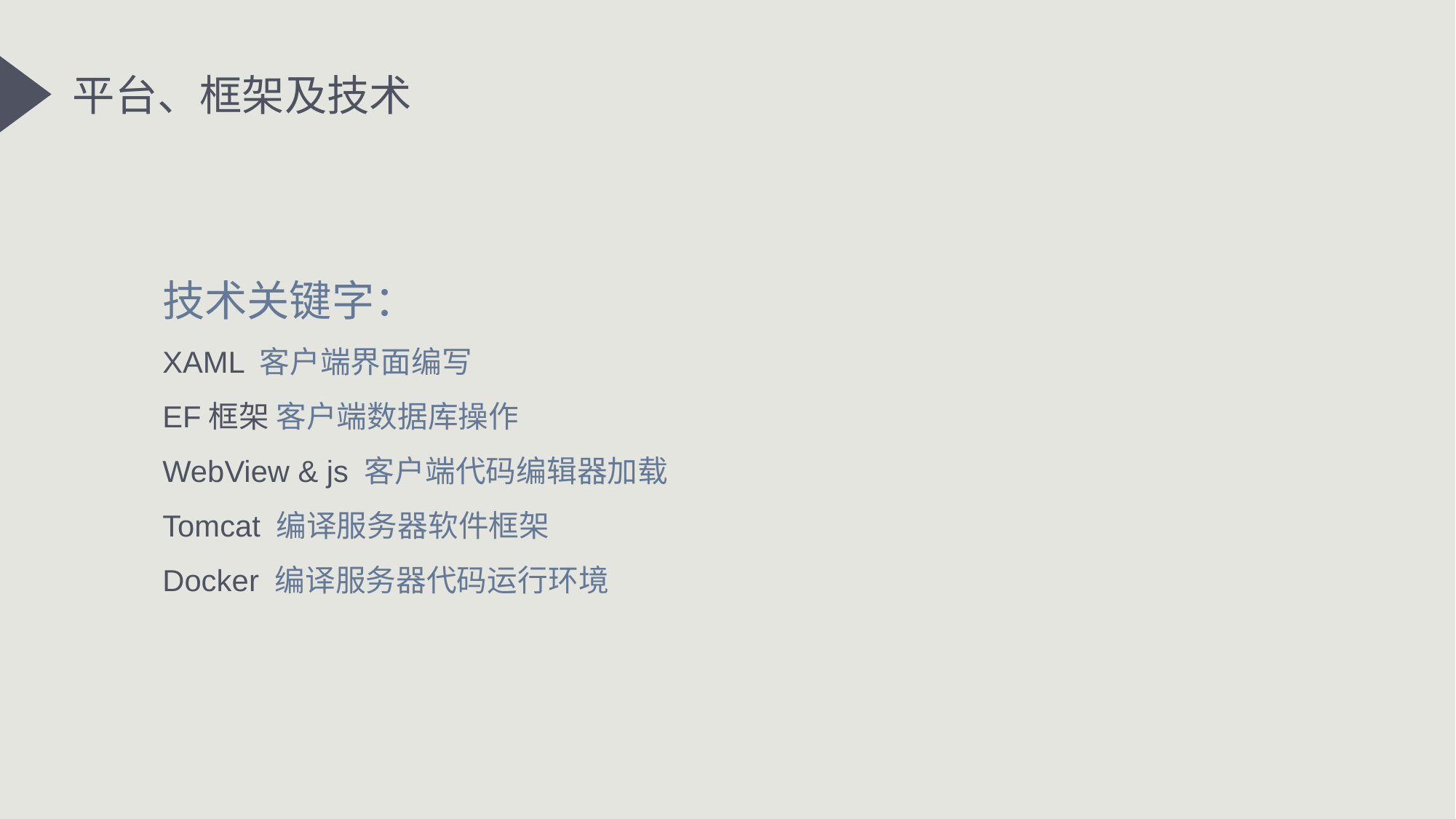

平台、框架及技术

技术关键字：
XAML 客户端界面编写
EF框架 客户端数据库操作
WebView & js 客户端代码编辑器加载
Tomcat 编译服务器软件框架
Docker 编译服务器代码运行环境